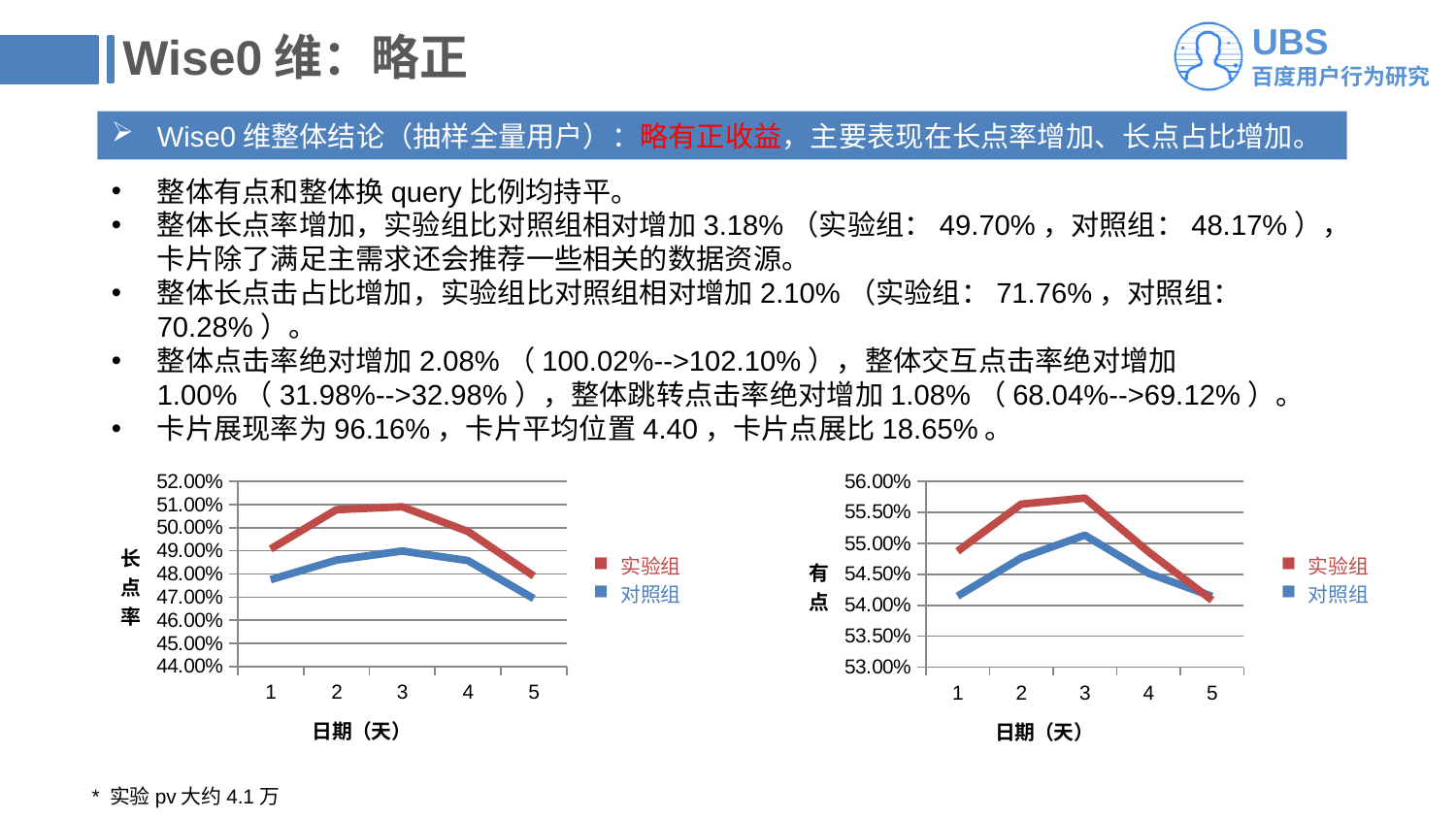

# Wise0维：略正

Wise0维整体结论（抽样全量用户）：略有正收益，主要表现在长点率增加、长点占比增加。
整体有点和整体换query比例均持平。
整体长点率增加，实验组比对照组相对增加3.18%（实验组：49.70%，对照组：48.17%），卡片除了满足主需求还会推荐一些相关的数据资源。
整体长点击占比增加，实验组比对照组相对增加2.10%（实验组：71.76%，对照组：70.28%）。
整体点击率绝对增加2.08%（100.02%-->102.10%），整体交互点击率绝对增加1.00%（31.98%-->32.98%），整体跳转点击率绝对增加1.08%（68.04%-->69.12%）。
卡片展现率为96.16%，卡片平均位置4.40，卡片点展比18.65%。

### Chart

| Category |  |  |
|---|---|---|

### Chart

| Category |  |  |
|---|---|---|
实验组
对照组
实验组
对照组
* 实验pv大约4.1万